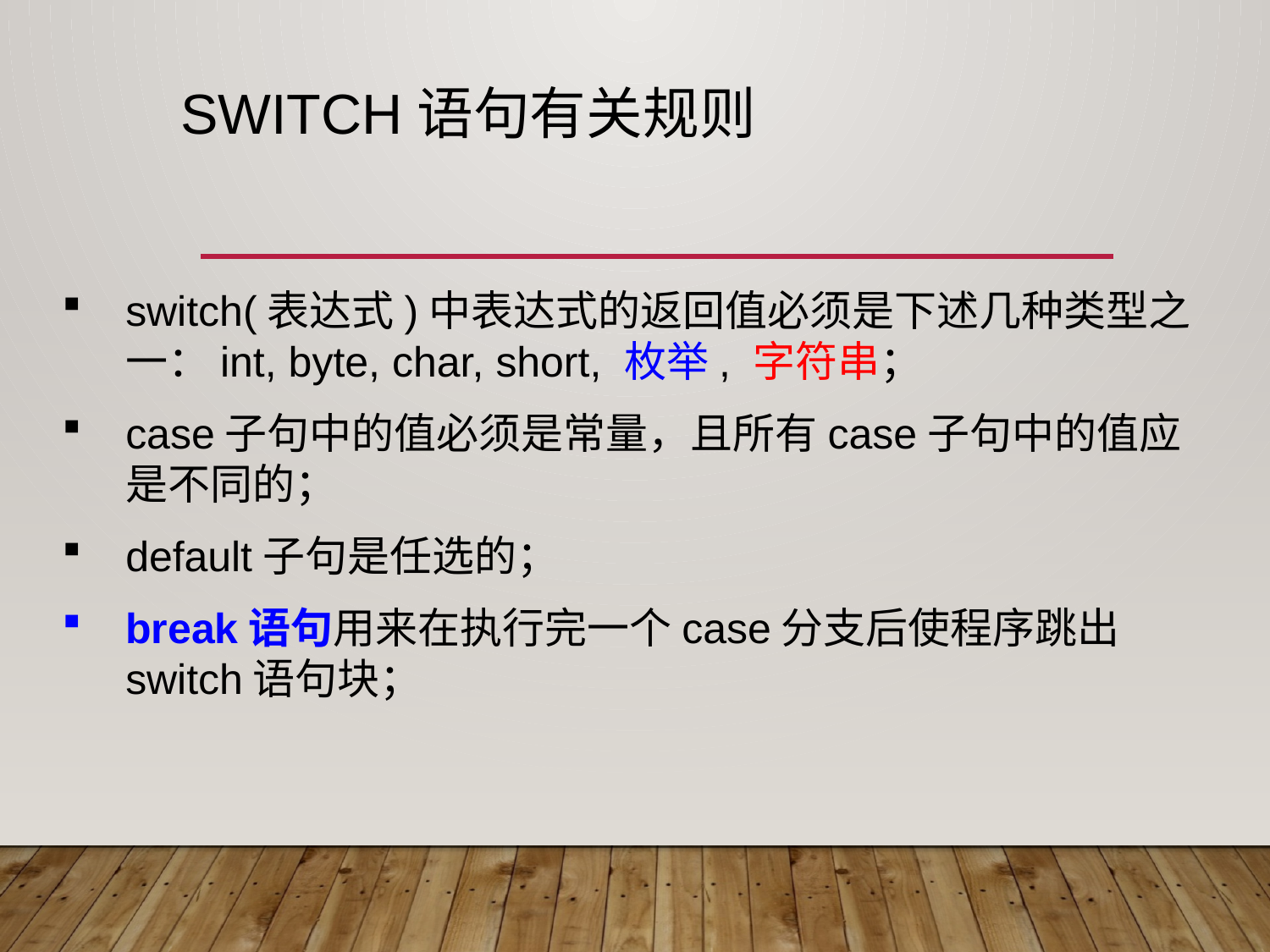

# switch语句有关规则
switch(表达式)中表达式的返回值必须是下述几种类型之一：int, byte, char, short, 枚举, 字符串；
case子句中的值必须是常量，且所有case子句中的值应是不同的；
default子句是任选的；
break语句用来在执行完一个case分支后使程序跳出switch语句块；